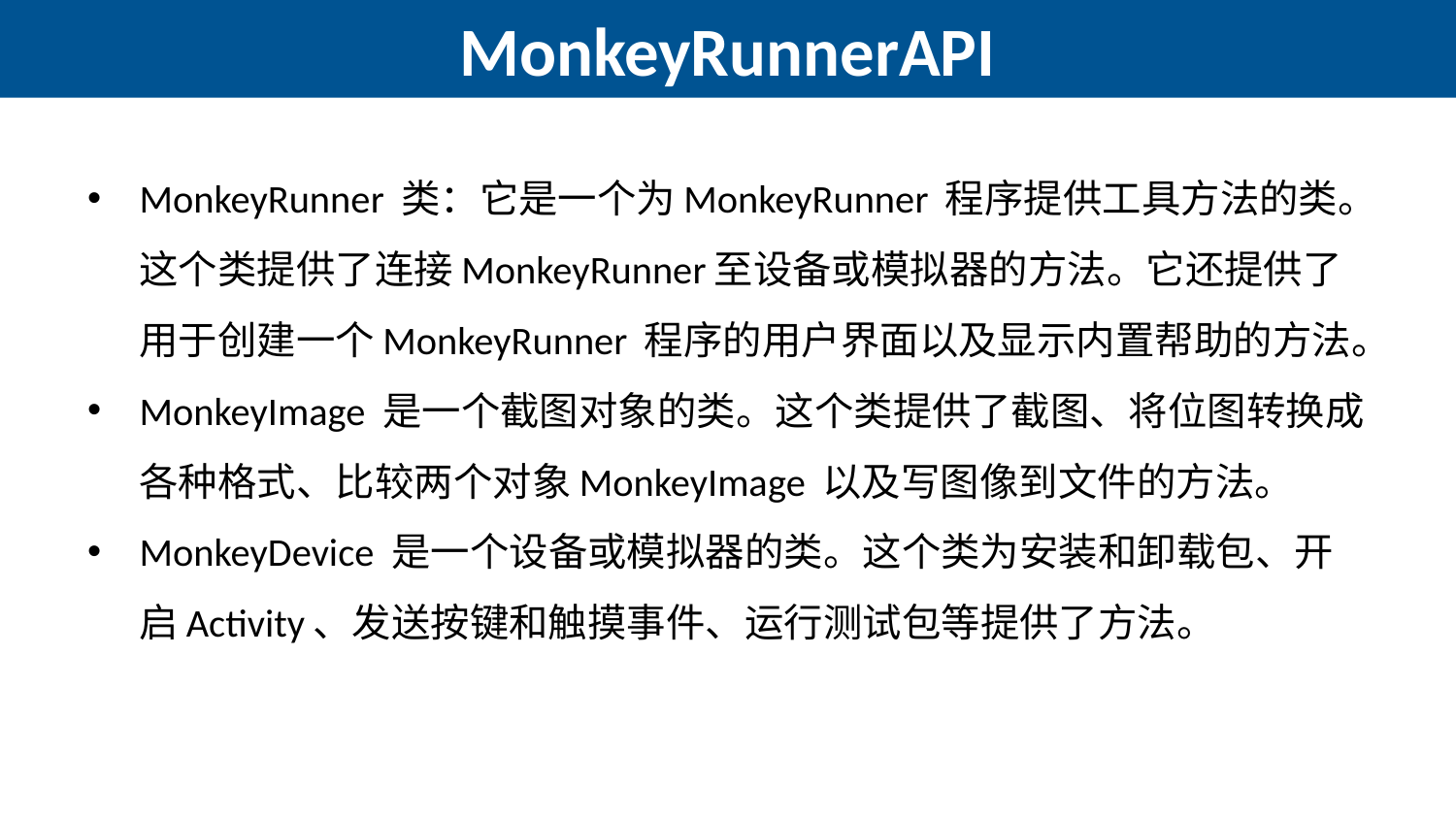

# MonkeyRunnerAPI
MonkeyRunner 类：它是一个为MonkeyRunner 程序提供工具方法的类。这个类提供了连接MonkeyRunner至设备或模拟器的方法。它还提供了用于创建一个MonkeyRunner 程序的用户界面以及显示内置帮助的方法。
MonkeyImage 是一个截图对象的类。这个类提供了截图、将位图转换成各种格式、比较两个对象MonkeyImage 以及写图像到文件的方法。
MonkeyDevice 是一个设备或模拟器的类。这个类为安装和卸载包、开启Activity、发送按键和触摸事件、运行测试包等提供了方法。